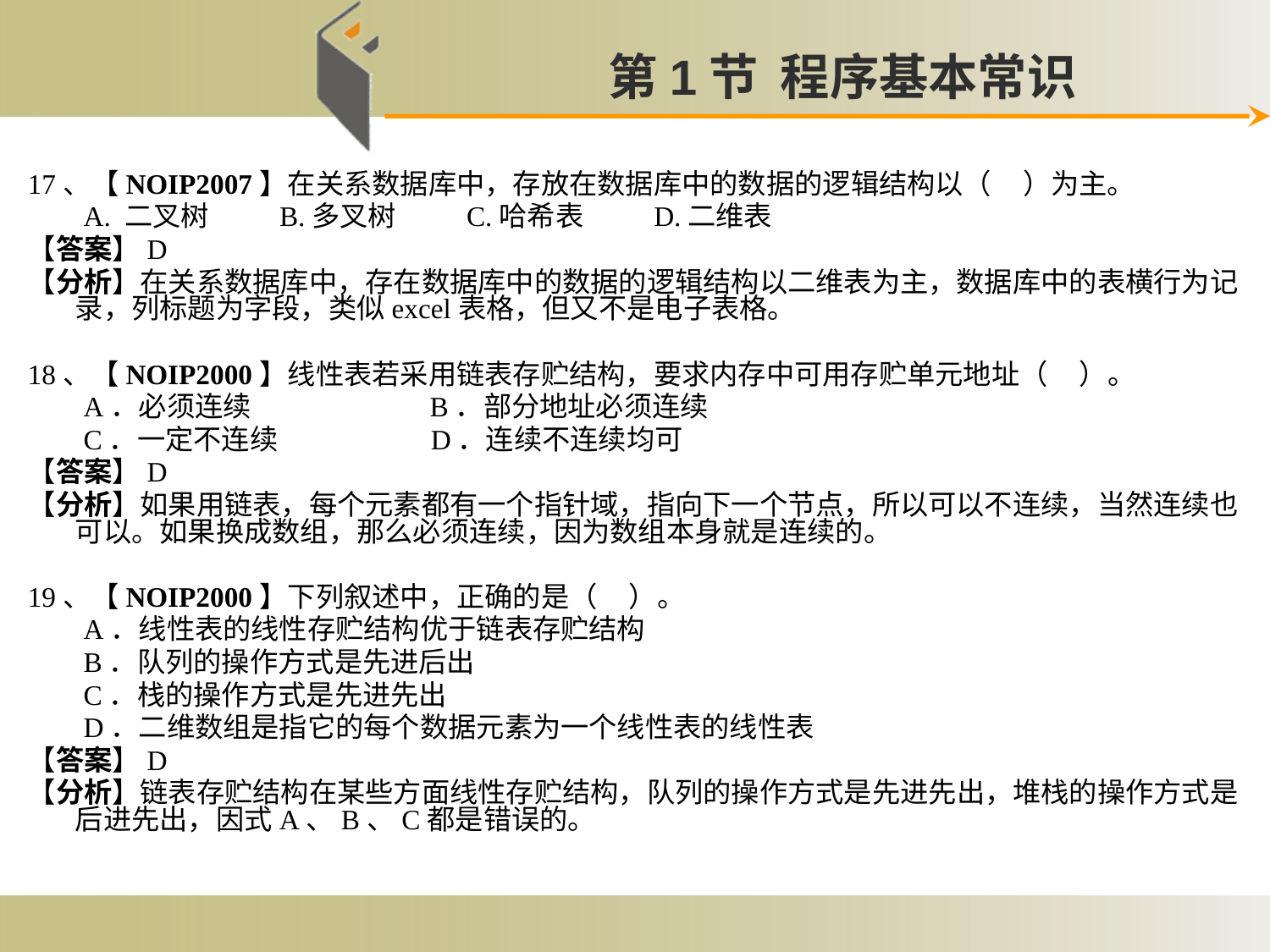

第1节  程序基本常识
# 17、【NOIP2007】在关系数据库中，存放在数据库中的数据的逻辑结构以（     ）为主。
        A. 二叉树          B.多叉树          C.哈希表          D.二维表
【答案】D
【分析】在关系数据库中，存在数据库中的数据的逻辑结构以二维表为主，数据库中的表横行为记录，列标题为字段，类似excel表格，但又不是电子表格。

18、【NOIP2000】线性表若采用链表存贮结构，要求内存中可用存贮单元地址（     ）。
        A．必须连续                           B．部分地址必须连续
        C．一定不连续                       D．连续不连续均可
【答案】D
【分析】如果用链表，每个元素都有一个指针域，指向下一个节点，所以可以不连续，当然连续也可以。如果换成数组，那么必须连续，因为数组本身就是连续的。

19、【NOIP2000】下列叙述中，正确的是（     ）。
        A．线性表的线性存贮结构优于链表存贮结构
        B．队列的操作方式是先进后出
        C．栈的操作方式是先进先出
        D．二维数组是指它的每个数据元素为一个线性表的线性表
【答案】D
【分析】链表存贮结构在某些方面线性存贮结构，队列的操作方式是先进先出，堆栈的操作方式是后进先出，因式A、B、C都是错误的。